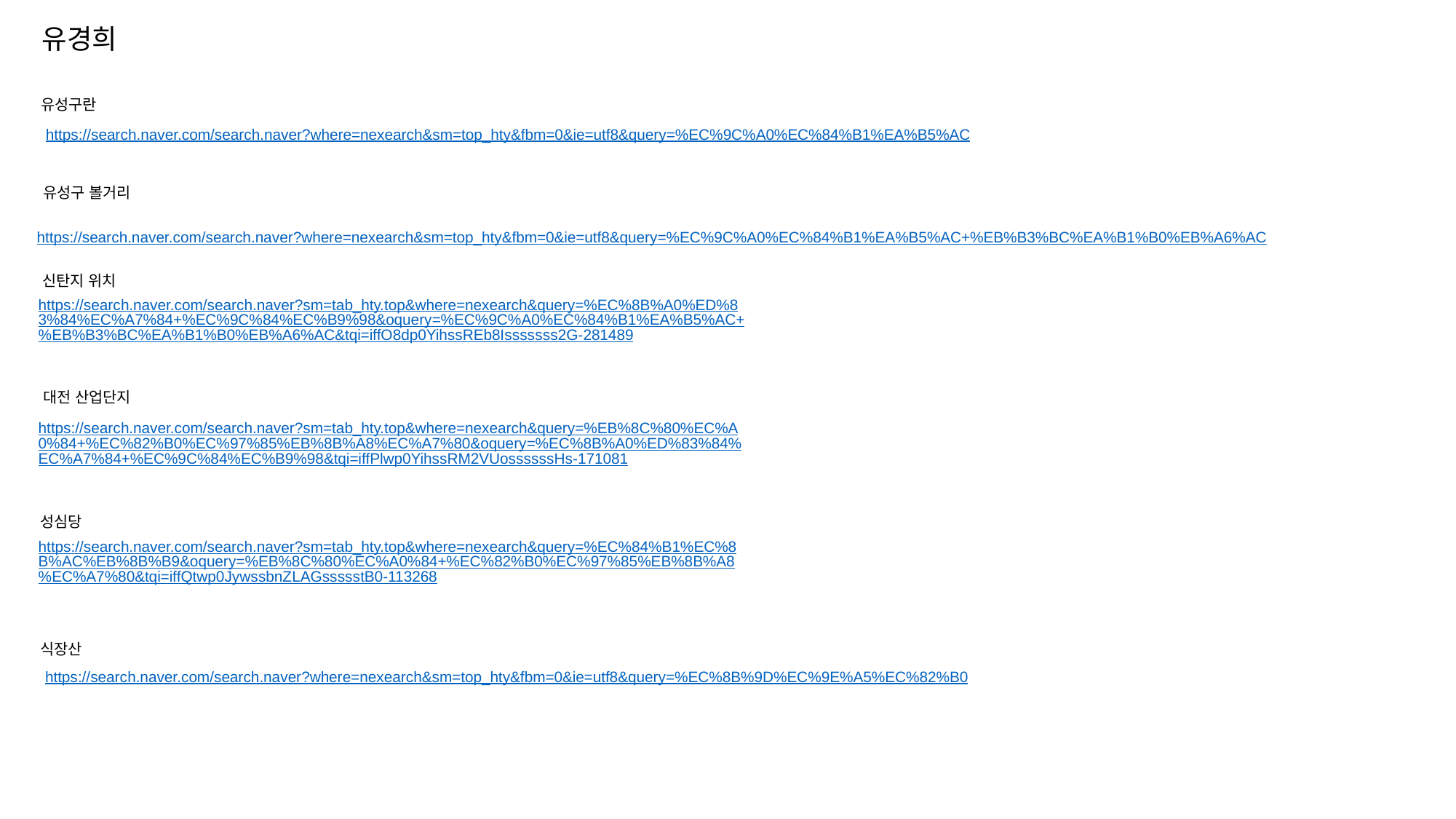

유경희
유성구란
https://search.naver.com/search.naver?where=nexearch&sm=top_hty&fbm=0&ie=utf8&query=%EC%9C%A0%EC%84%B1%EA%B5%AC
유성구 볼거리
https://search.naver.com/search.naver?where=nexearch&sm=top_hty&fbm=0&ie=utf8&query=%EC%9C%A0%EC%84%B1%EA%B5%AC+%EB%B3%BC%EA%B1%B0%EB%A6%AC
신탄지 위치
https://search.naver.com/search.naver?sm=tab_hty.top&where=nexearch&query=%EC%8B%A0%ED%83%84%EC%A7%84+%EC%9C%84%EC%B9%98&oquery=%EC%9C%A0%EC%84%B1%EA%B5%AC+%EB%B3%BC%EA%B1%B0%EB%A6%AC&tqi=iffO8dp0YihssREb8Isssssss2G-281489
대전 산업단지
https://search.naver.com/search.naver?sm=tab_hty.top&where=nexearch&query=%EB%8C%80%EC%A0%84+%EC%82%B0%EC%97%85%EB%8B%A8%EC%A7%80&oquery=%EC%8B%A0%ED%83%84%EC%A7%84+%EC%9C%84%EC%B9%98&tqi=iffPlwp0YihssRM2VUossssssHs-171081
성심당
https://search.naver.com/search.naver?sm=tab_hty.top&where=nexearch&query=%EC%84%B1%EC%8B%AC%EB%8B%B9&oquery=%EB%8C%80%EC%A0%84+%EC%82%B0%EC%97%85%EB%8B%A8%EC%A7%80&tqi=iffQtwp0JywssbnZLAGssssstB0-113268
식장산
https://search.naver.com/search.naver?where=nexearch&sm=top_hty&fbm=0&ie=utf8&query=%EC%8B%9D%EC%9E%A5%EC%82%B0